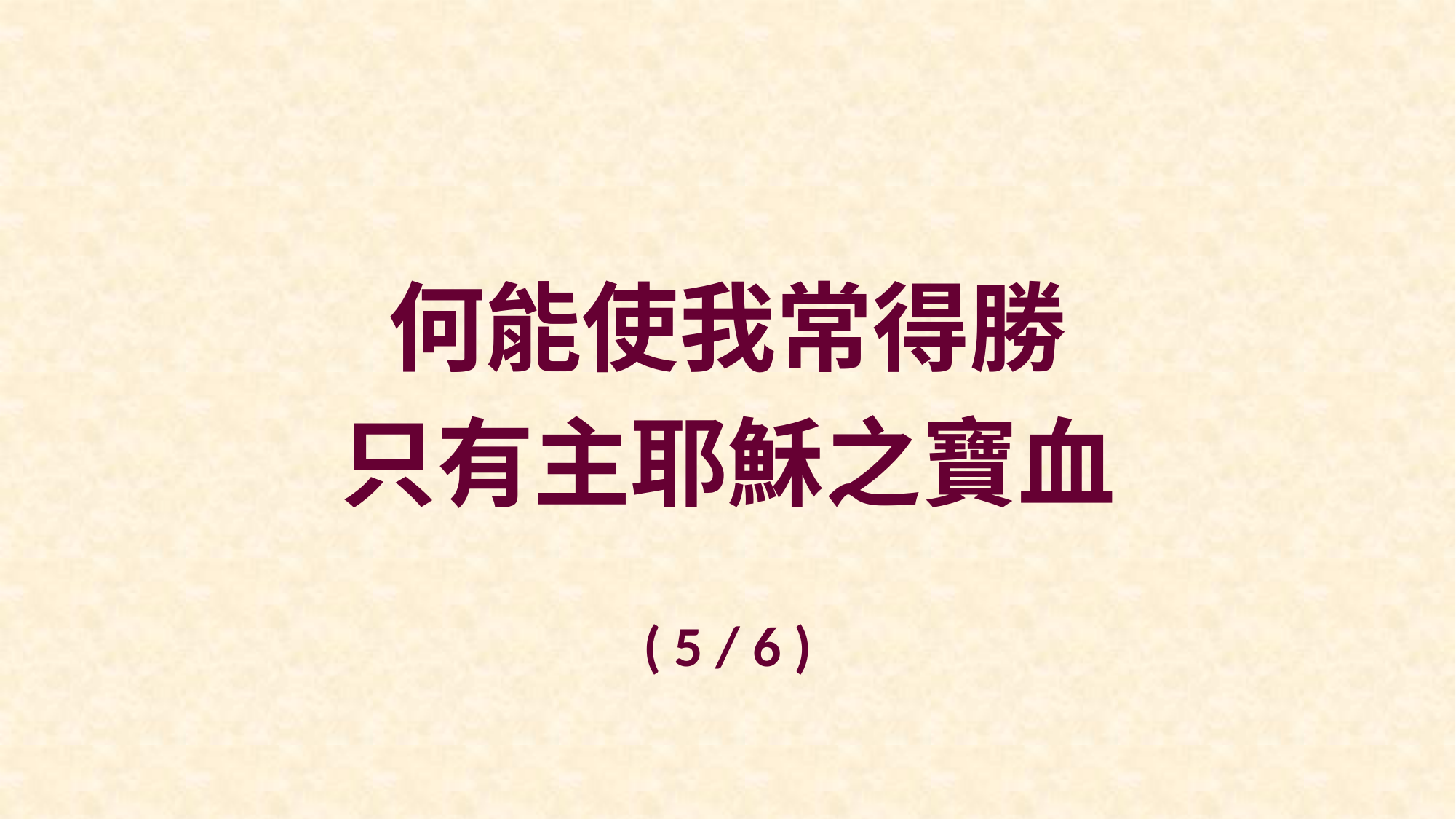

何能使我常得勝
只有主耶穌之寶血
( 5 / 6 )